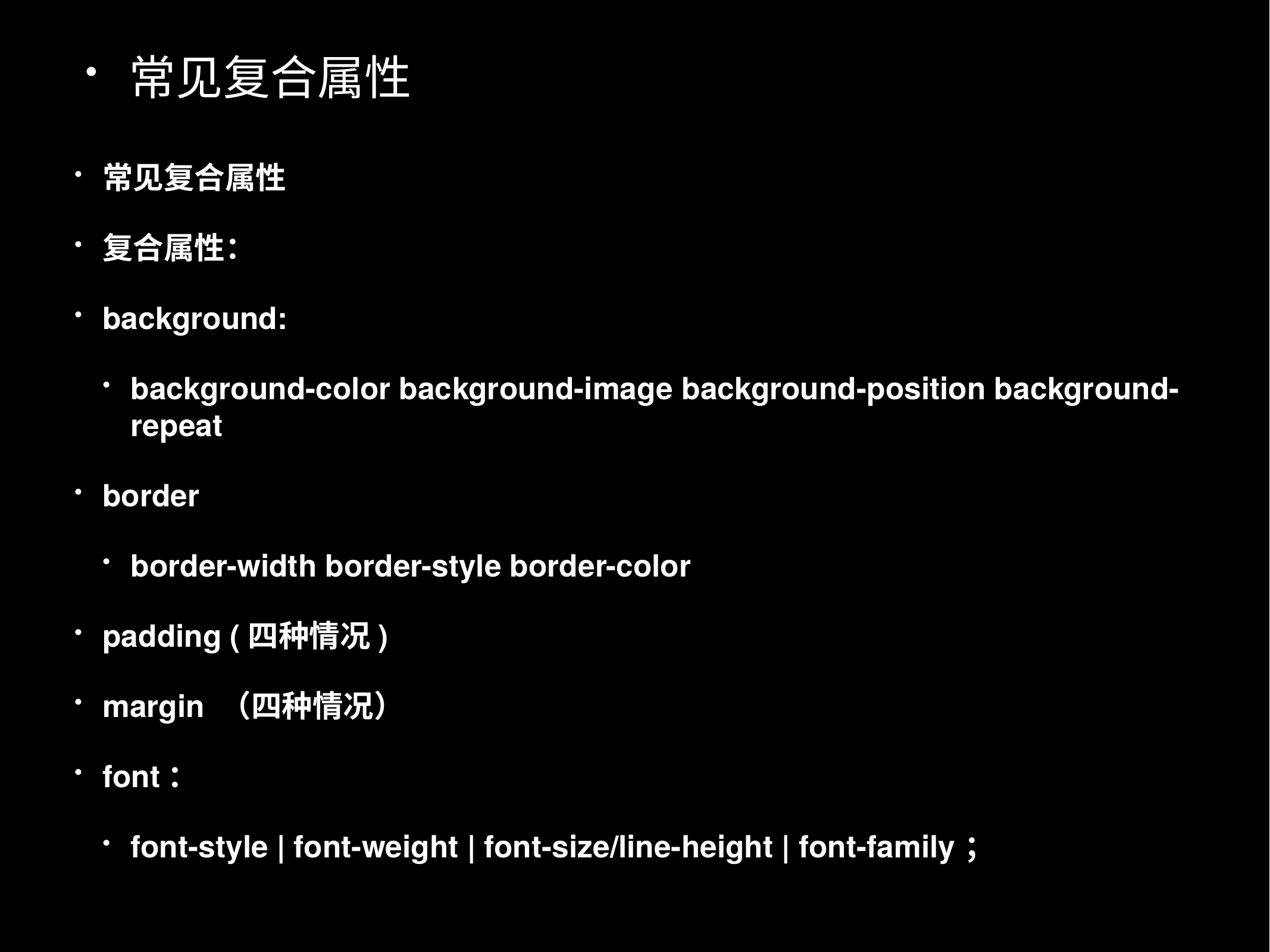

# 常见复合属性

常见复合属性
复合属性：
background:
background-color background-image background-position background-repeat
border
border-width border-style border-color
padding (四种情况)
margin （四种情况）
font：
font-style | font-weight | font-size/line-height | font-family；